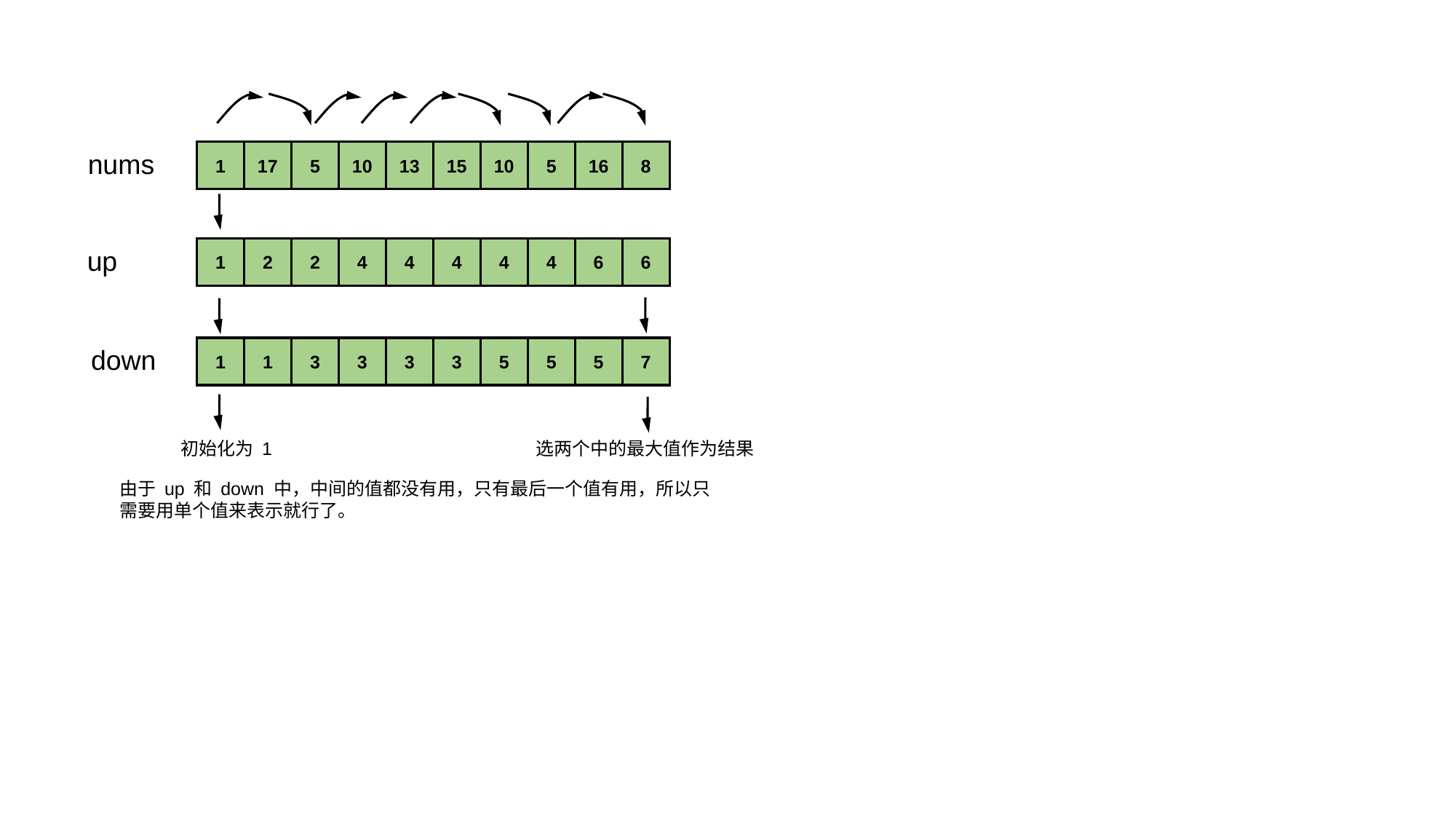

nums
1
17
5
10
13
15
10
5
16
8

up
1
2
2
4
4
4
4
4
6
6

down
1
1
3
3
3
3
5
5
5
7

初始化为 1
选两个中的最大值作为结果
由于 up 和 down 中，中间的值都没有用，只有最后一个值有用，所以只需要用单个值来表示就行了。